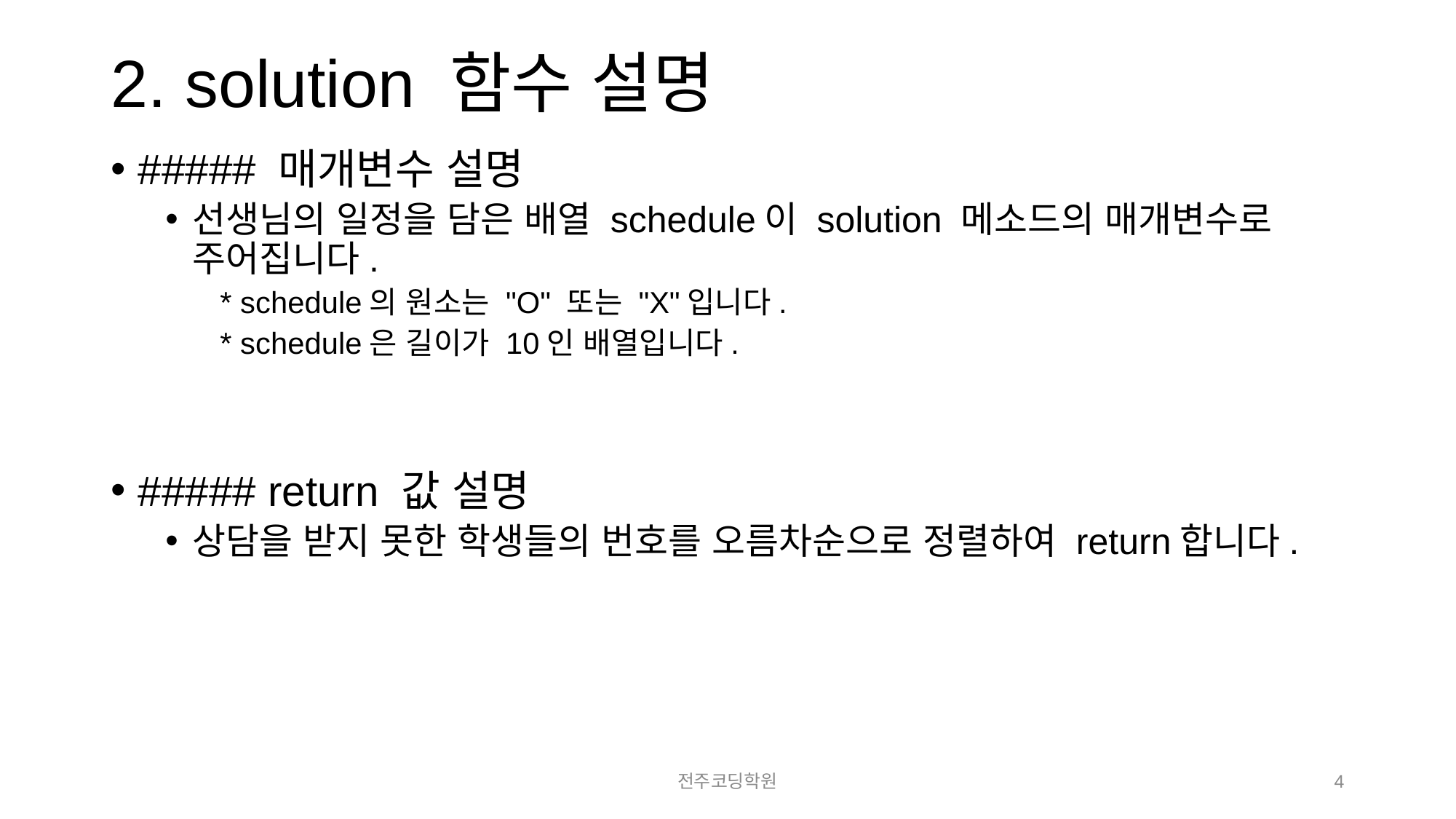

# 2. solution 함수 설명
##### 매개변수 설명
선생님의 일정을 담은 배열 schedule이 solution 메소드의 매개변수로 주어집니다.
* schedule의 원소는 "O" 또는 "X"입니다.
* schedule은 길이가 10인 배열입니다.

##### return 값 설명
상담을 받지 못한 학생들의 번호를 오름차순으로 정렬하여 return합니다.
전주코딩학원
4